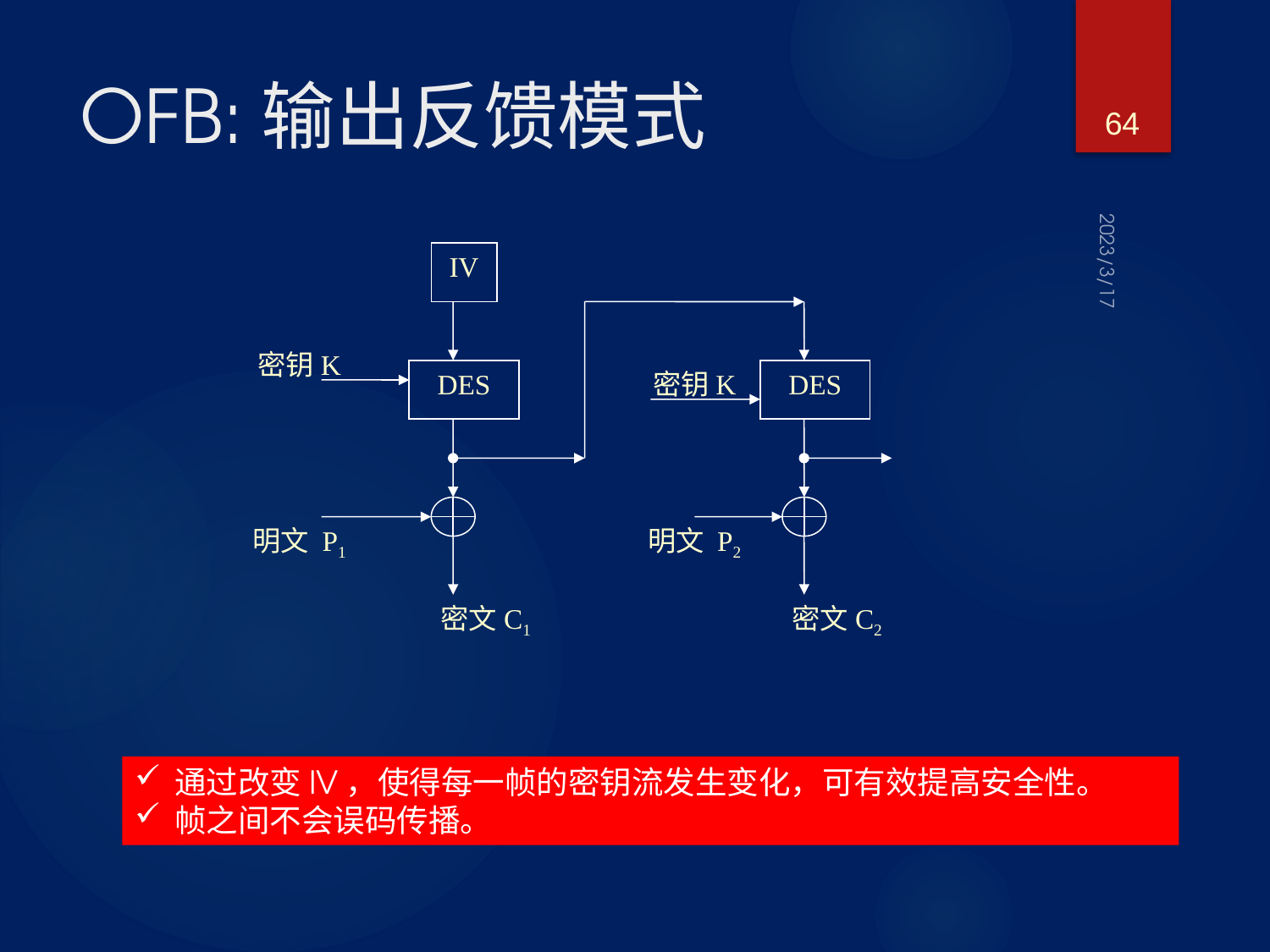

64
# OFB:输出反馈模式
IV
2023/3/17

密钥K
DES
密钥K
DES

明文 P1

明文 P2

密文C1

密文C2

通过改变IV，使得每一帧的密钥流发生变化，可有效提高安全性。
帧之间不会误码传播。